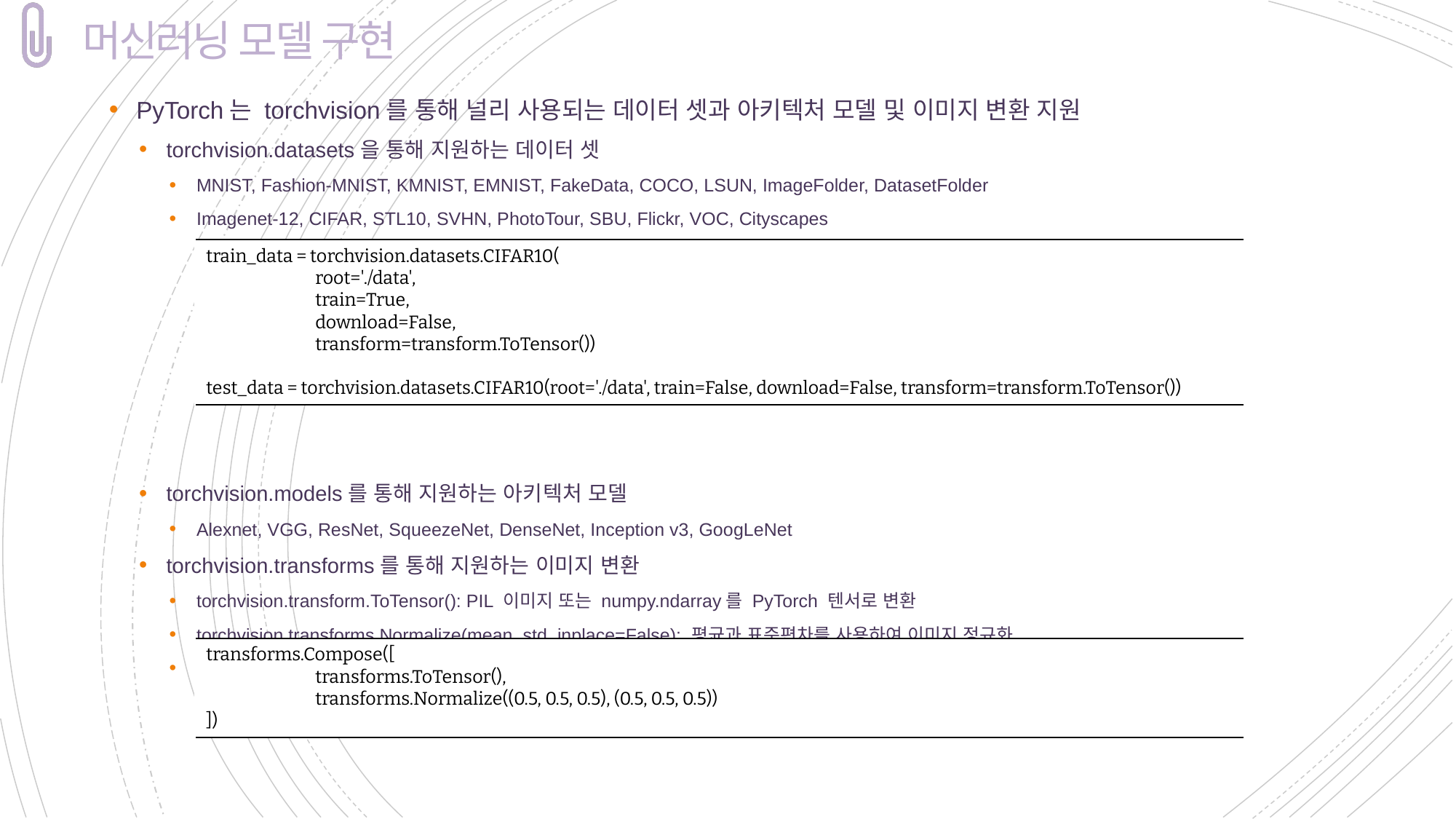

# 머신러닝 모델 구현
PyTorch는 torchvision를 통해 널리 사용되는 데이터 셋과 아키텍처 모델 및 이미지 변환 지원
torchvision.datasets을 통해 지원하는 데이터 셋
MNIST, Fashion-MNIST, KMNIST, EMNIST, FakeData, COCO, LSUN, ImageFolder, DatasetFolder
Imagenet-12, CIFAR, STL10, SVHN, PhotoTour, SBU, Flickr, VOC, Cityscapes

torchvision.models를 통해 지원하는 아키텍처 모델
Alexnet, VGG, ResNet, SqueezeNet, DenseNet, Inception v3, GoogLeNet
torchvision.transforms를 통해 지원하는 이미지 변환
torchvision.transform.ToTensor(): PIL 이미지 또는 numpy.ndarray를 PyTorch 텐서로 변환
torchvision.transforms.Normalize(mean, std, inplace=False): 평균과 표준편차를 사용하여 이미지 정규화
torchvision.transform.Compose: 여러 transform 들을 Compose로 구성

| train\_data = torchvision.datasets.CIFAR10( root='./data', train=True, download=False, transform=transform.ToTensor()) test\_data = torchvision.datasets.CIFAR10(root='./data', train=False, download=False, transform=transform.ToTensor()) |
| --- |
| transforms.Compose([ transforms.ToTensor(), transforms.Normalize((0.5, 0.5, 0.5), (0.5, 0.5, 0.5)) ]) |
| --- |